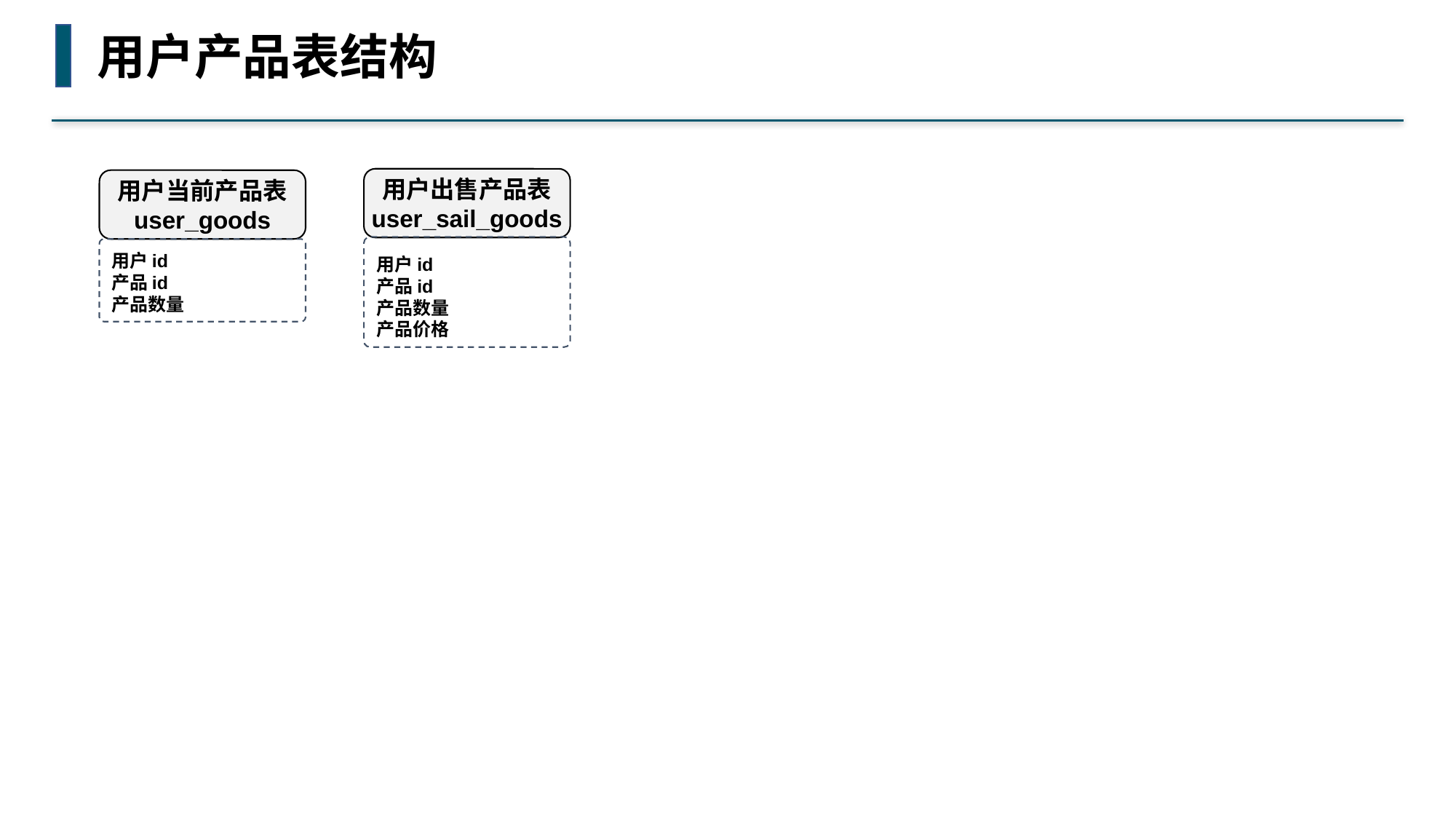

用户产品表结构

用户出售产品表
user_sail_goods
用户当前产品表
user_goods
用户id
产品id
产品数量
产品价格
用户id
产品id
产品数量